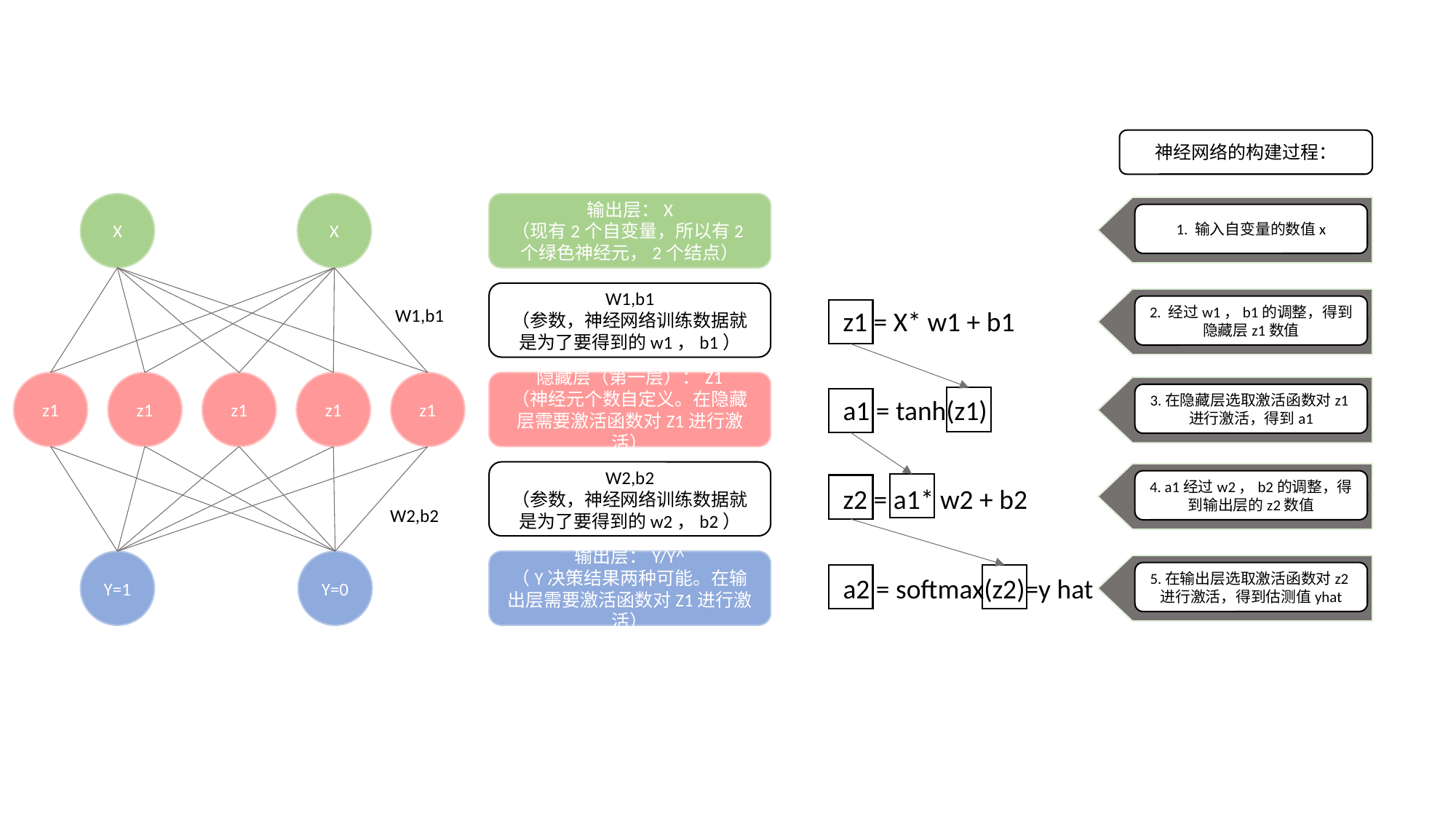

神经网络的构建过程：
X
X
z1
z1
z1
z1
z1
Y=1
Y=0
W1,b1
W2,b2
输出层：X
（现有2个自变量，所以有2个绿色神经元，2个结点）

1. 输入自变量的数值x
W1,b1
（参数，神经网络训练数据就是为了要得到的w1，b1）

2. 经过w1，b1的调整，得到隐藏层z1数值
z1 = X* w1 + b1

隐藏层（第一层）：Z1
（神经元个数自定义。在隐藏层需要激活函数对Z1进行激活）

3.在隐藏层选取激活函数对z1进行激活，得到a1
a1 = tanh(z1)

W2,b2
（参数，神经网络训练数据就是为了要得到的w2，b2）

4. a1经过w2，b2的调整，得到输出层的z2数值

z2 = a1* w2 + b2
输出层：Y/Y^
（Y决策结果两种可能。在输出层需要激活函数对Z1进行激活）

5.在输出层选取激活函数对z2进行激活，得到估测值yhat

a2 = softmax(z2)=y hat